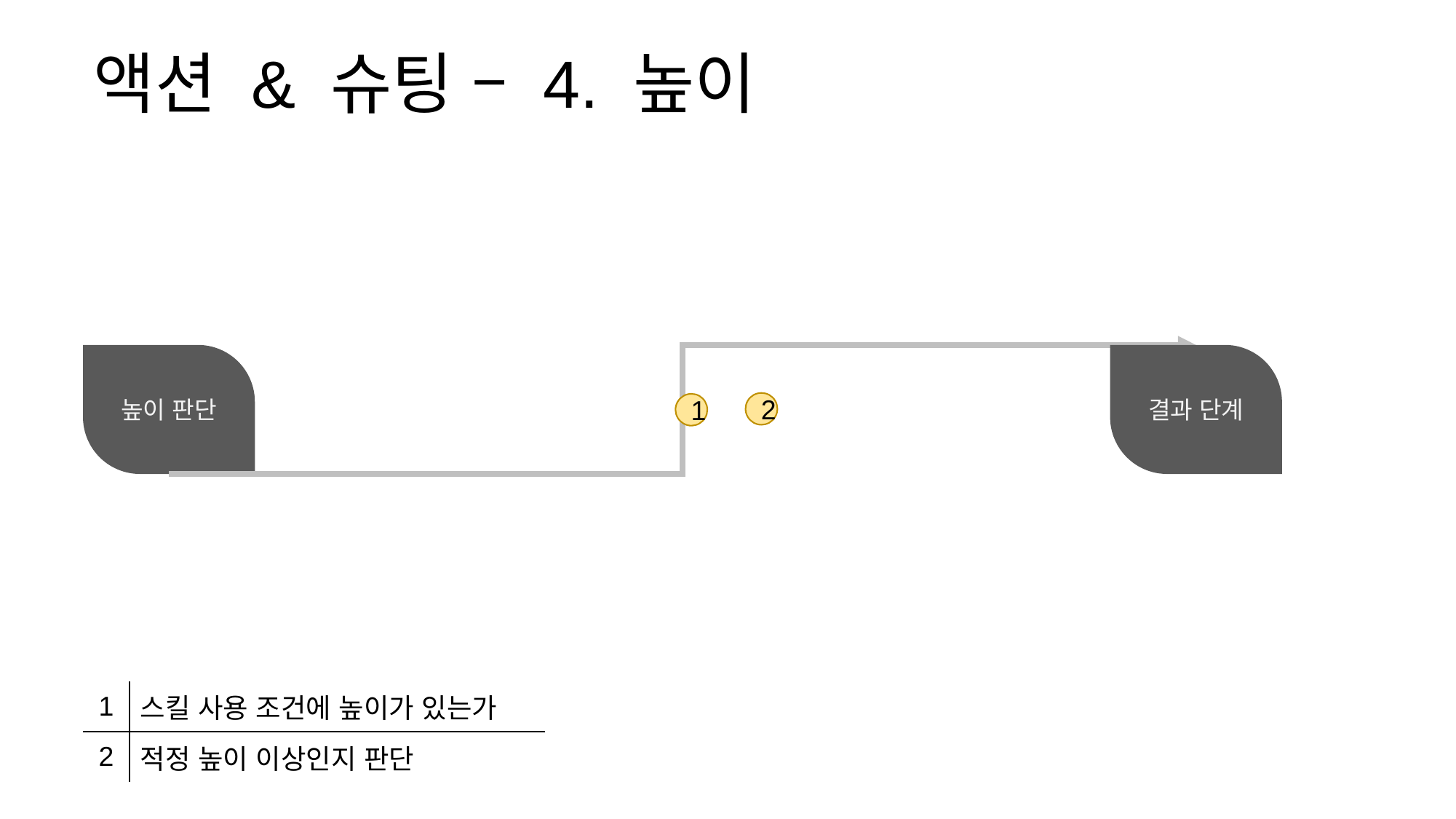

액션 & 슈팅 – 4. 높이
높이 판단
결과 단계
2
1
| 1 | 스킬 사용 조건에 높이가 있는가 |
| --- | --- |
| 2 | 적정 높이 이상인지 판단 |